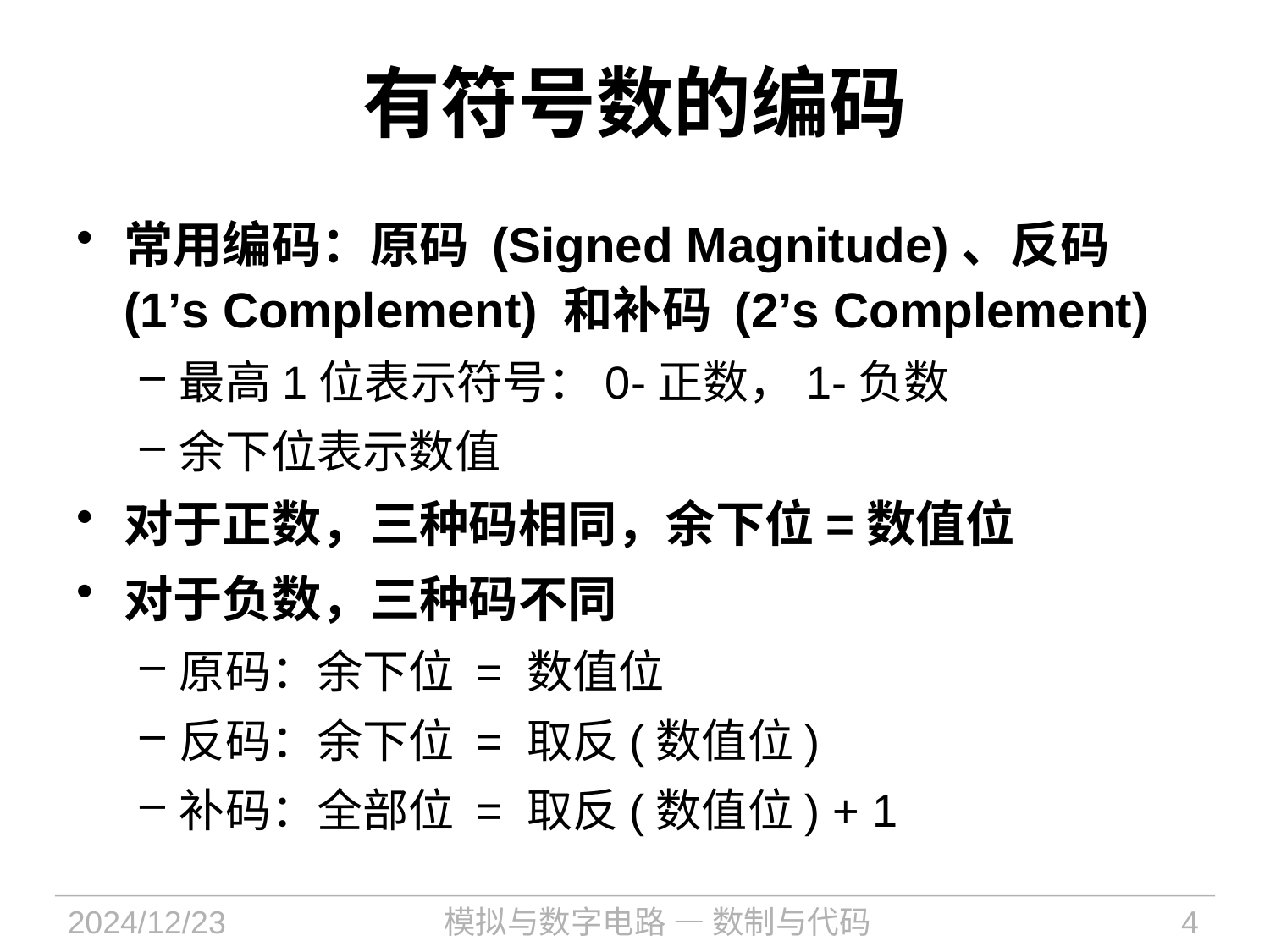

# 有符号数的编码
常用编码：原码 (Signed Magnitude)、反码 (1’s Complement) 和补码 (2’s Complement)
最高1位表示符号：0-正数，1-负数
余下位表示数值
对于正数，三种码相同，余下位=数值位
对于负数，三种码不同
原码：余下位 = 数值位
反码：余下位 = 取反(数值位)
补码：全部位 = 取反(数值位) + 1
2024/12/23
模拟与数字电路 — 数制与代码
4